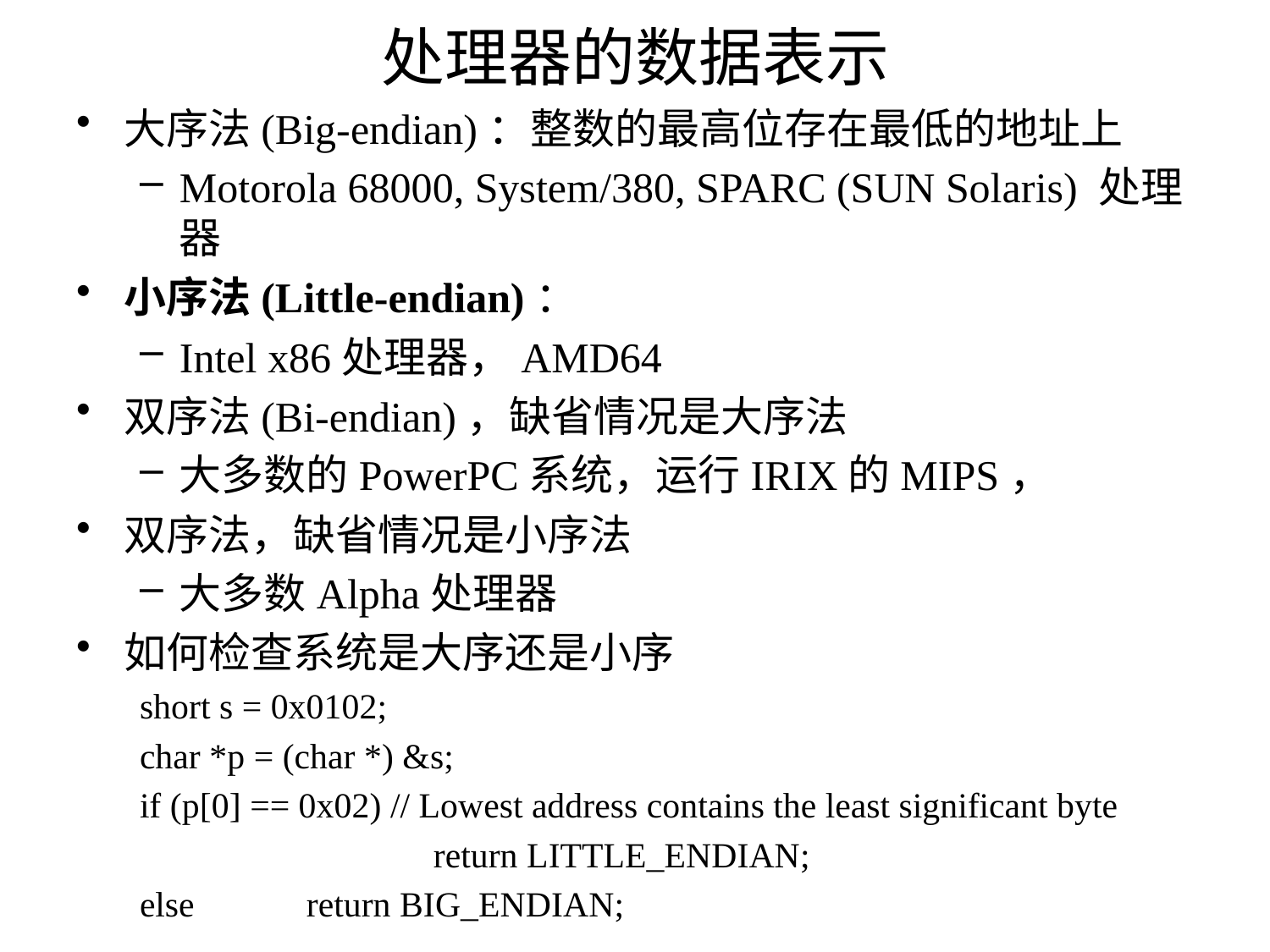

# 处理器的数据表示
大序法(Big-endian)：整数的最高位存在最低的地址上
Motorola 68000, System/380, SPARC (SUN Solaris) 处理器
小序法(Little-endian)：
Intel x86处理器，AMD64
双序法(Bi-endian)，缺省情况是大序法
大多数的PowerPC系统，运行IRIX的MIPS，
双序法，缺省情况是小序法
大多数Alpha处理器
如何检查系统是大序还是小序
short s = 0x0102;
char *p = (char *) &s;
if (p[0] == 0x02) // Lowest address contains the least significant byte
     		return LITTLE_ENDIAN;
else      	return BIG_ENDIAN;